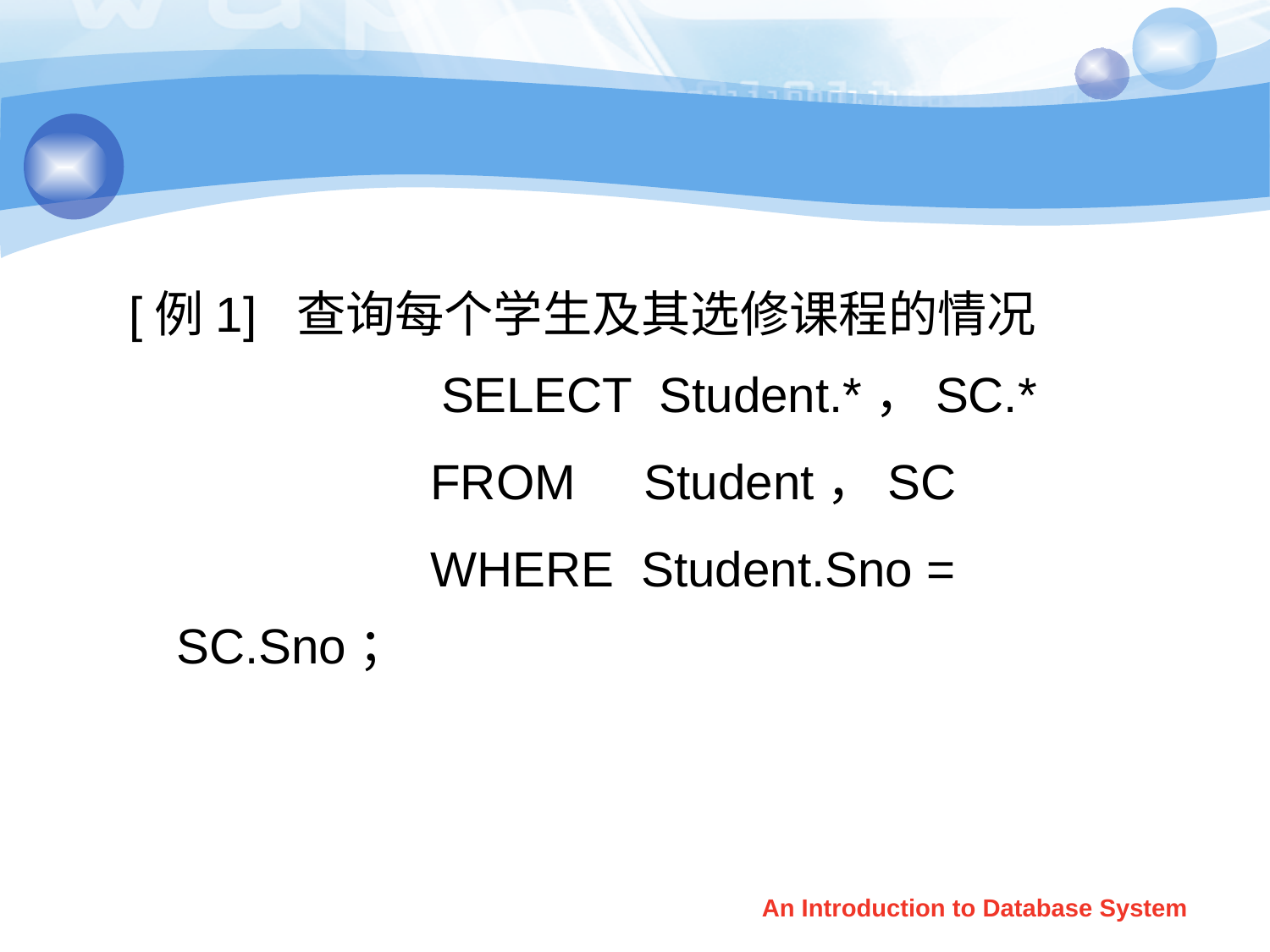

#
[例1]  查询每个学生及其选修课程的情况
		          SELECT  Student.*，SC.*
		        	FROM     Student，SC
			WHERE  Student.Sno = SC.Sno；
An Introduction to Database System